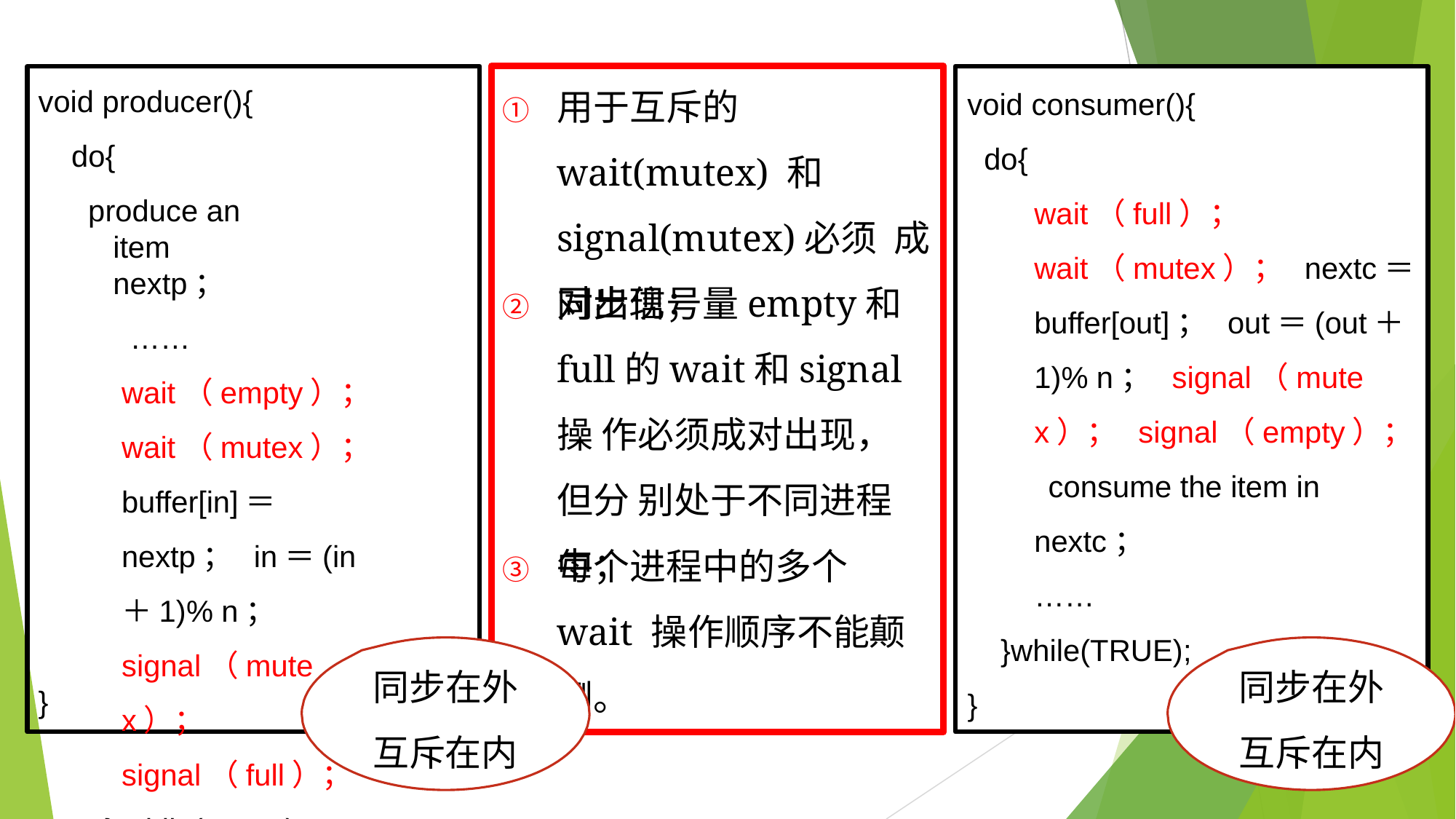

# ①	用于互斥的wait(mutex) 和signal(mutex)必须  成对出现；
void producer(){  do{
produce an item nextp；
……  wait（empty）；  wait（mutex）；  buffer[in]＝nextp；  in＝(in＋1)% n；  signal（mutex）；  signal（full）；
} while(TRUE)；

void consumer(){
do{
wait（full）；  wait（mutex）；  nextc＝buffer[out]；  out＝(out＋1)% n；  signal（mutex）；  signal（empty）；  consume the item in nextc；
……
}while(TRUE);

②	同步信号量empty和 full的wait和signal操 作必须成对出现，但分 别处于不同进程中；
③	每个进程中的多个wait 操作顺序不能颠倒。

同步在外
同步在外
}
}
互斥在内
互斥在内